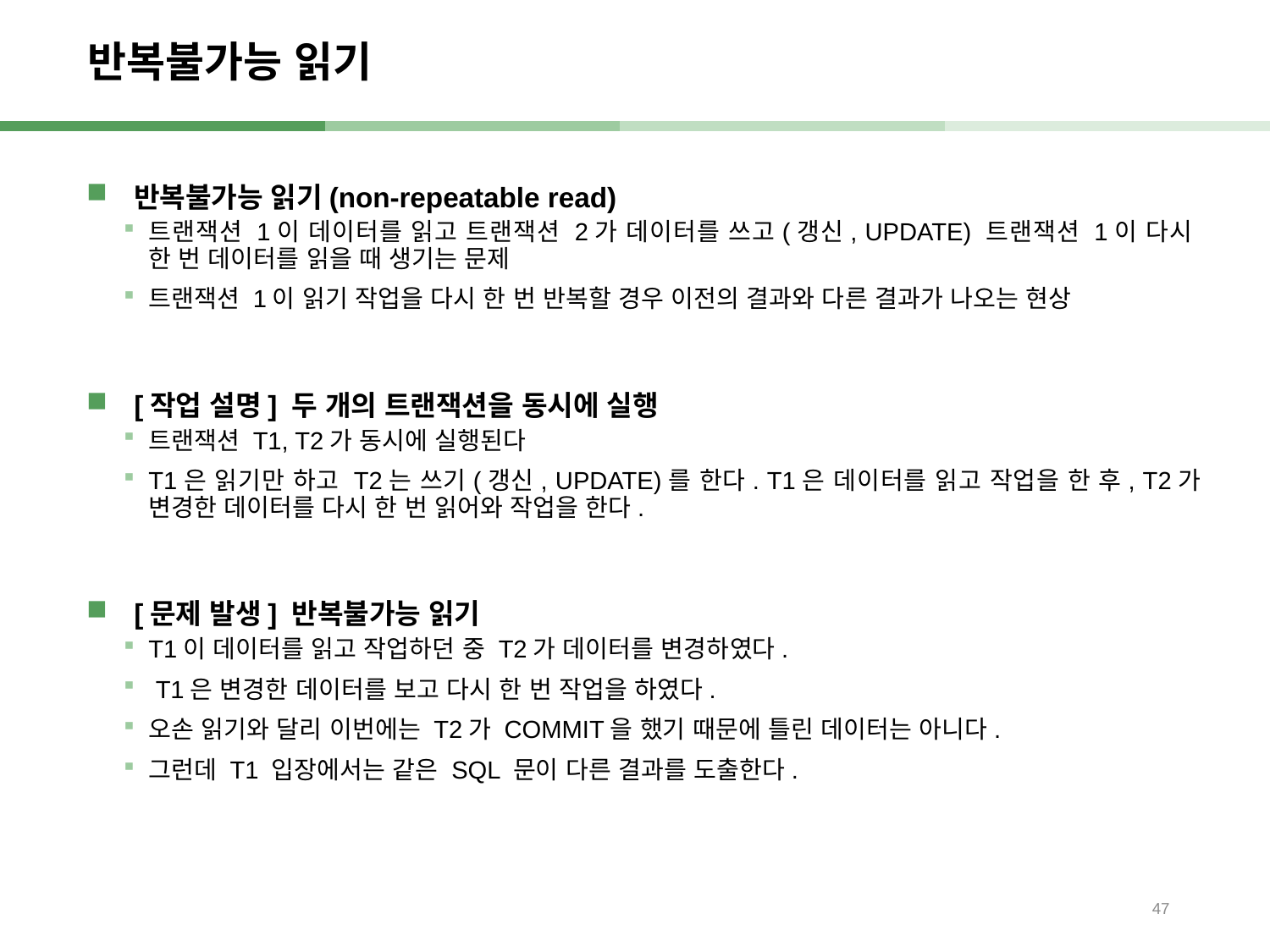

# 반복불가능 읽기
반복불가능 읽기(non-repeatable read)
트랜잭션 1이 데이터를 읽고 트랜잭션 2가 데이터를 쓰고(갱신, UPDATE) 트랜잭션 1이 다시
한 번 데이터를 읽을 때 생기는 문제
트랜잭션 1이 읽기 작업을 다시 한 번 반복할 경우 이전의 결과와 다른 결과가 나오는 현상

[작업 설명] 두 개의 트랜잭션을 동시에 실행
트랜잭션 T1, T2가 동시에 실행된다
T1은 읽기만 하고 T2는 쓰기(갱신, UPDATE)를 한다. T1은 데이터를 읽고 작업을 한 후, T2가 변경한 데이터를 다시 한 번 읽어와 작업을 한다.

[문제 발생] 반복불가능 읽기
T1이 데이터를 읽고 작업하던 중 T2가 데이터를 변경하였다.
 T1은 변경한 데이터를 보고 다시 한 번 작업을 하였다.
오손 읽기와 달리 이번에는 T2가 COMMIT을 했기 때문에 틀린 데이터는 아니다.
그런데 T1 입장에서는 같은 SQL 문이 다른 결과를 도출한다.

47